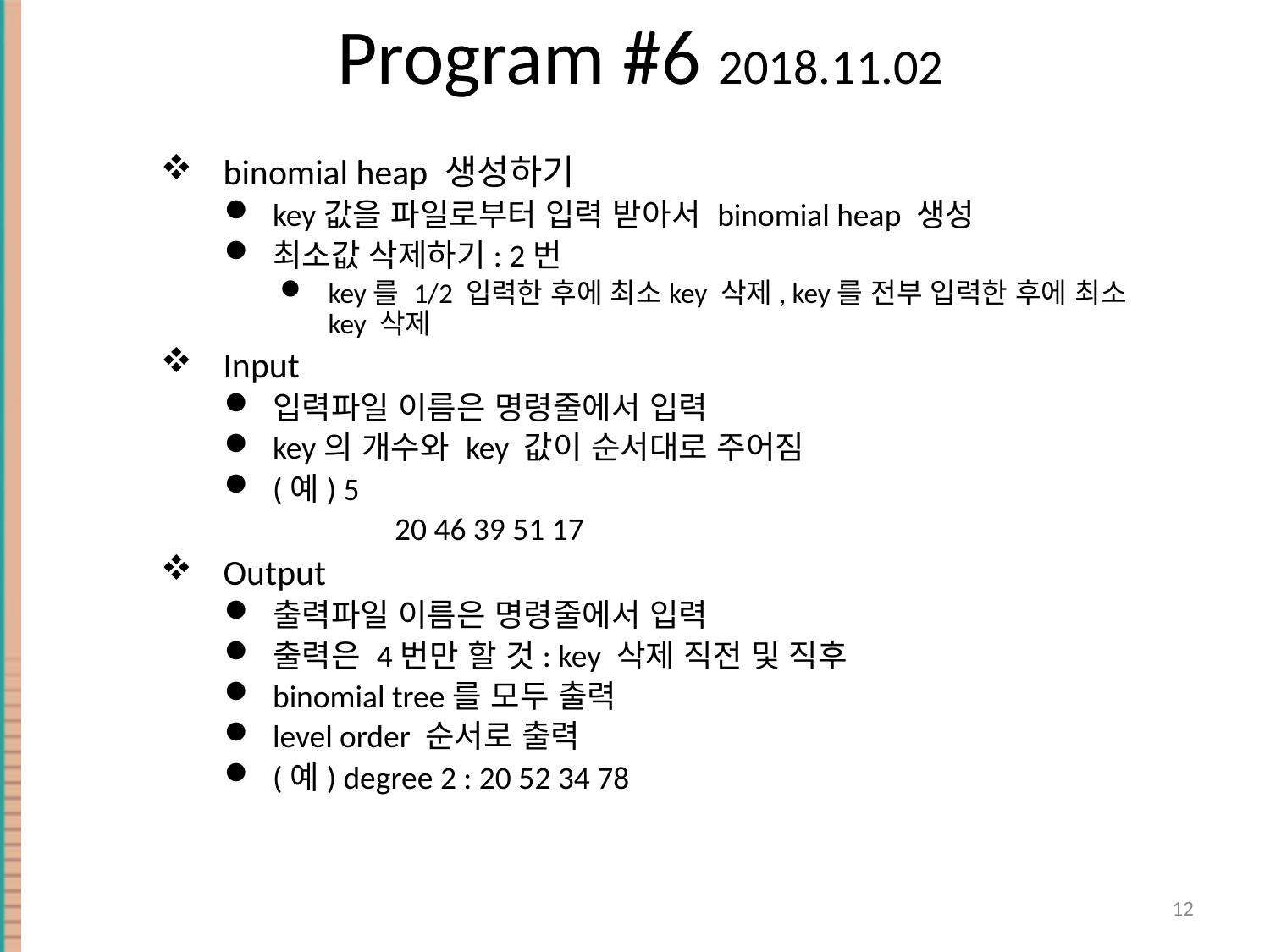

# Program #6 2018.11.02
binomial heap 생성하기
key값을 파일로부터 입력 받아서 binomial heap 생성
최소값 삭제하기: 2번
key를 1/2 입력한 후에 최소key 삭제, key를 전부 입력한 후에 최소 key 삭제
Input
입력파일 이름은 명령줄에서 입력
key의 개수와 key 값이 순서대로 주어짐
(예) 5
	      20 46 39 51 17
Output
출력파일 이름은 명령줄에서 입력
출력은 4번만 할 것: key 삭제 직전 및 직후
binomial tree를 모두 출력
level order 순서로 출력
(예) degree 2 : 20 52 34 78
12